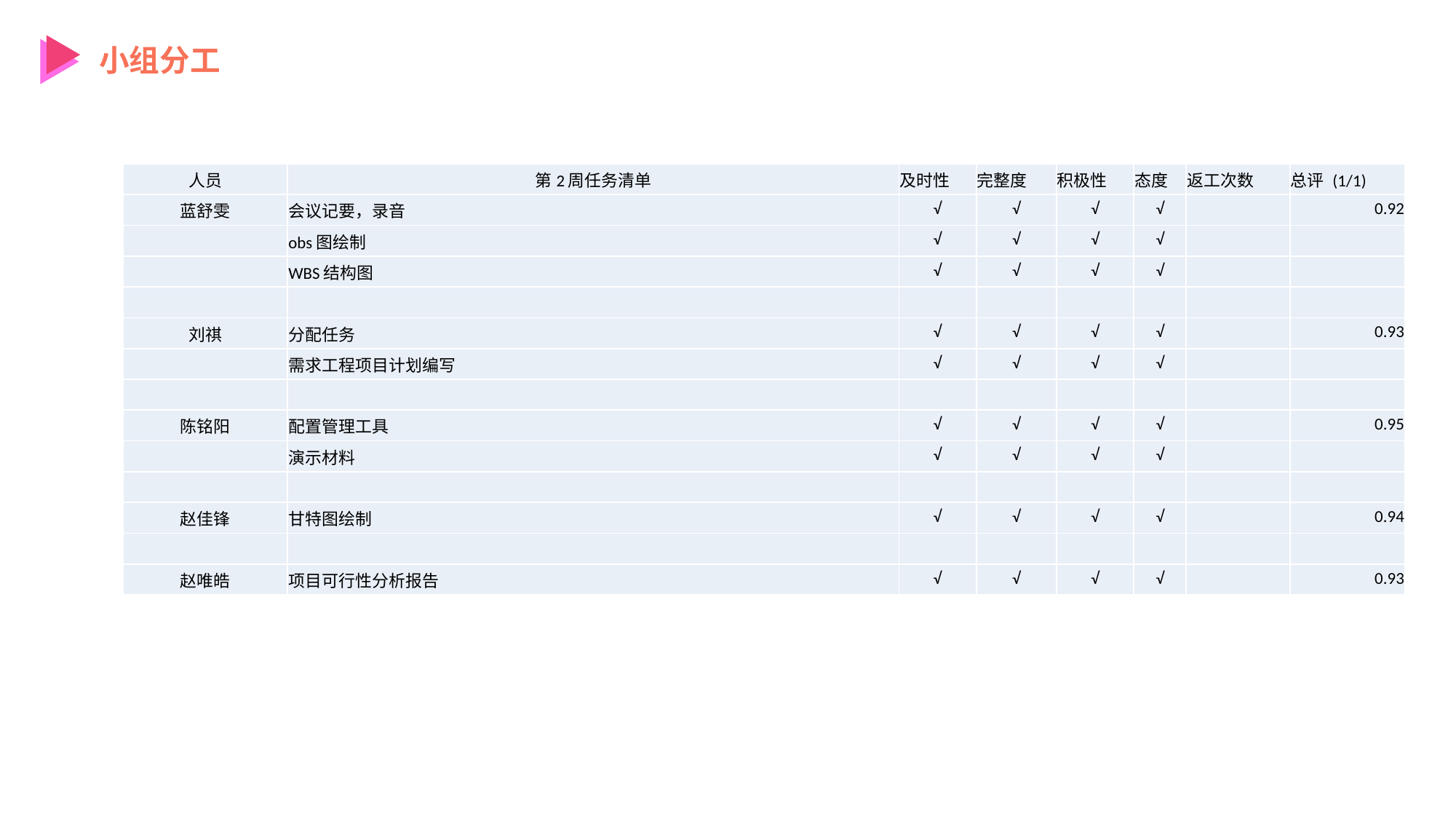

小组分工
| 人员 | 第2周任务清单 | 及时性 | 完整度 | 积极性 | 态度 | 返工次数 | 总评 (1/1) |
| --- | --- | --- | --- | --- | --- | --- | --- |
| 蓝舒雯 | 会议记要，录音 | √ | √ | √ | √ |  | 0.92 |
|  | obs图绘制 | √ | √ | √ | √ |  |  |
|  | WBS结构图 | √ | √ | √ | √ |  |  |
|  |  |  |  |  |  |  |  |
| 刘祺 | 分配任务 | √ | √ | √ | √ |  | 0.93 |
|  | 需求工程项目计划编写 | √ | √ | √ | √ |  |  |
|  |  |  |  |  |  |  |  |
| 陈铭阳 | 配置管理工具 | √ | √ | √ | √ |  | 0.95 |
|  | 演示材料 | √ | √ | √ | √ |  |  |
|  |  |  |  |  |  |  |  |
| 赵佳锋 | 甘特图绘制 | √ | √ | √ | √ |  | 0.94 |
|  |  |  |  |  |  |  |  |
| 赵唯皓 | 项目可行性分析报告 | √ | √ | √ | √ |  | 0.93 |